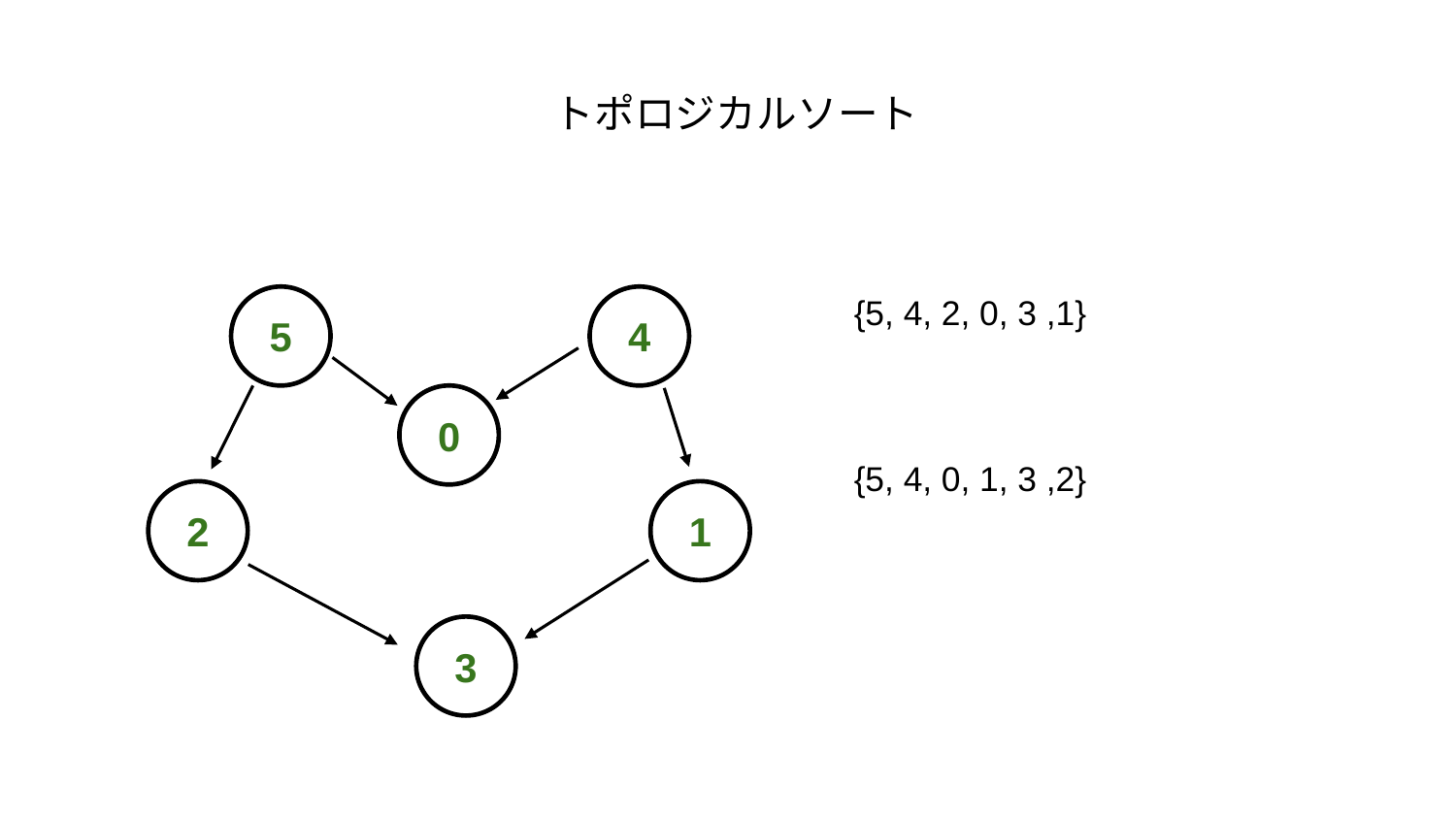

トポロジカルソート
{5, 4, 2, 0, 3 ,1}
5
4
0
{5, 4, 0, 1, 3 ,2}
2
1
3